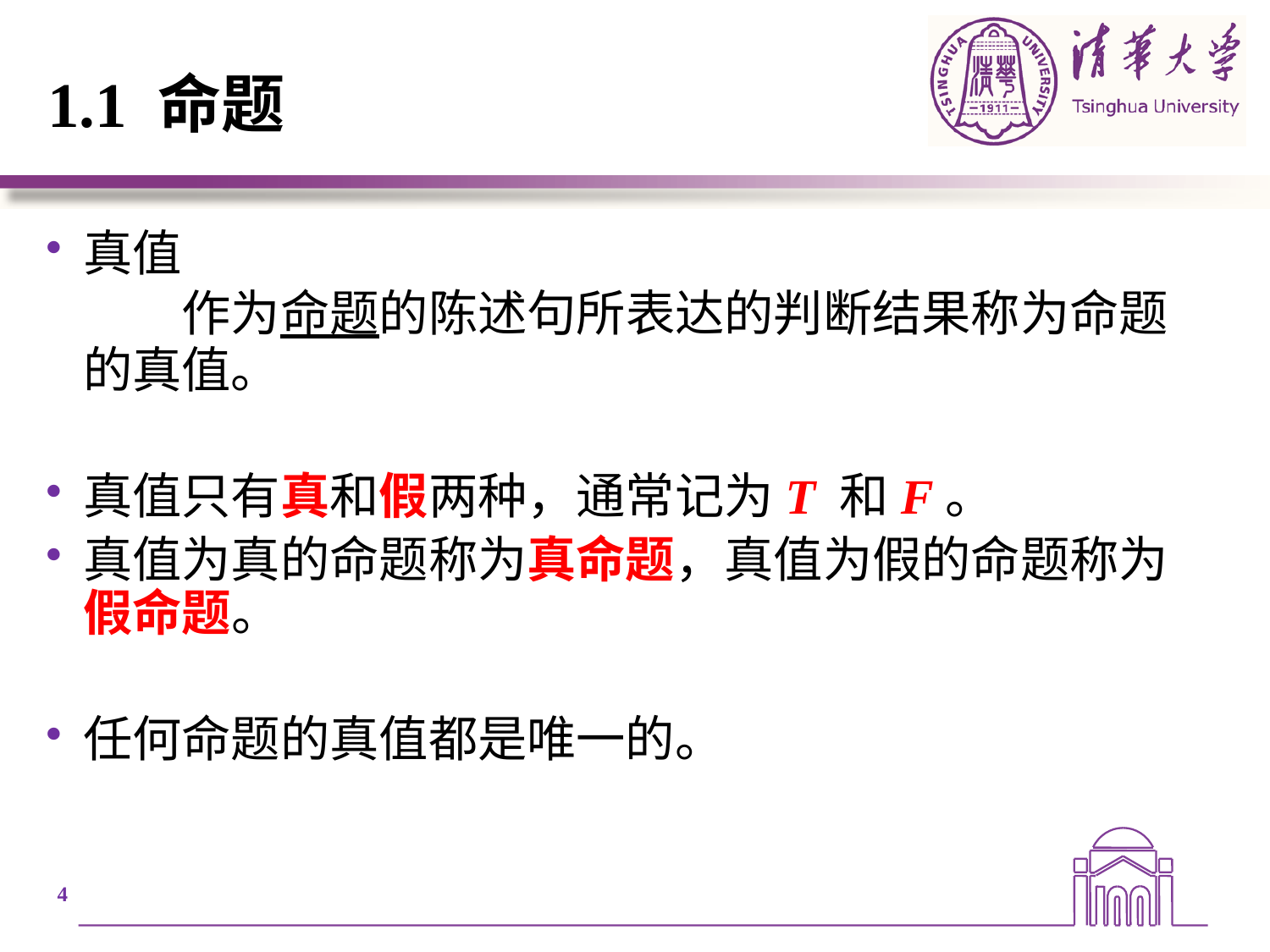

# 1.1 命题
真值
　　作为命题的陈述句所表达的判断结果称为命题的真值。

真值只有真和假两种，通常记为T 和F。
真值为真的命题称为真命题，真值为假的命题称为假命题。

任何命题的真值都是唯一的。